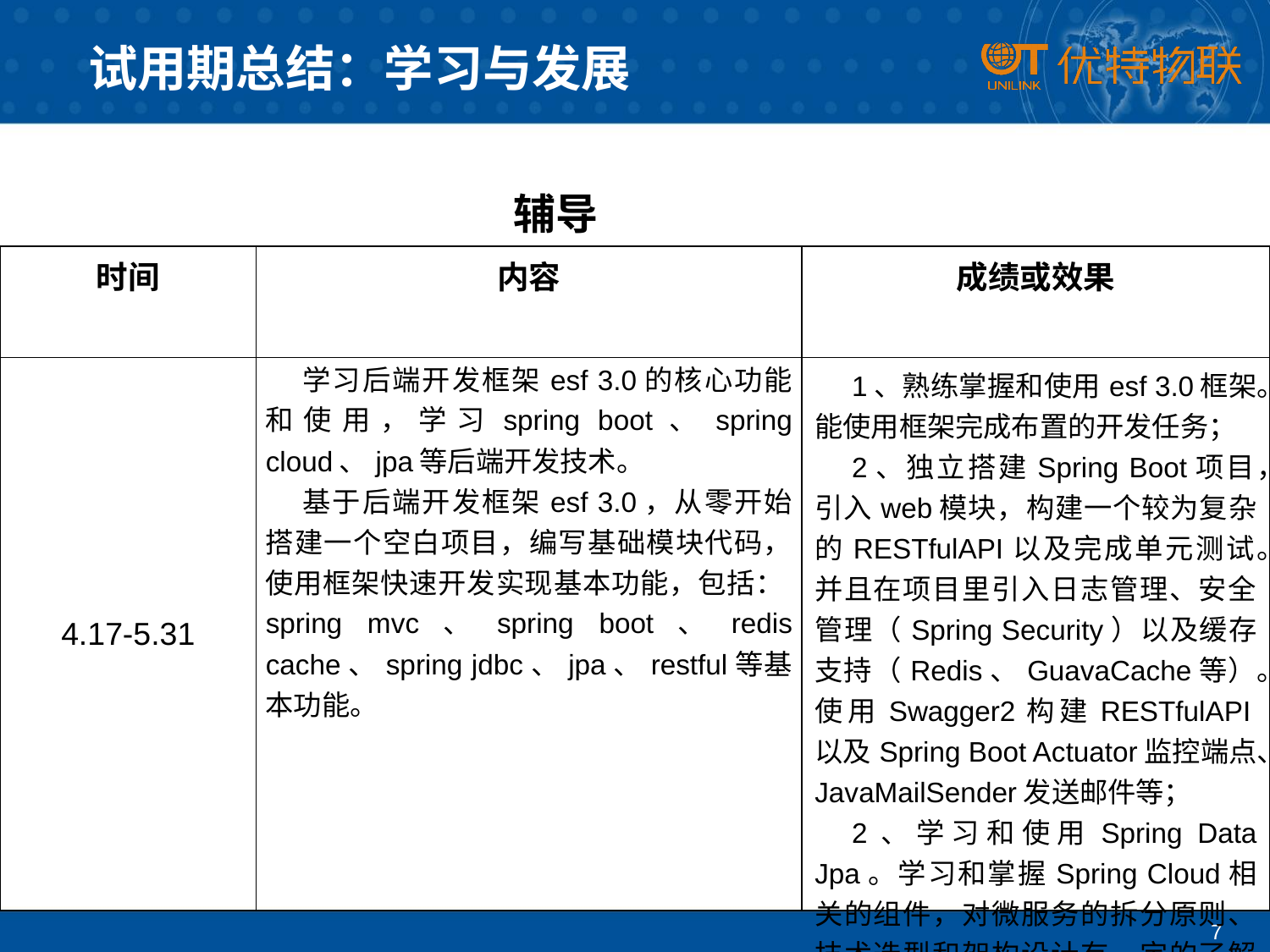

# 试用期总结：学习与发展
辅导
| 时间 | 内容 | 成绩或效果 |
| --- | --- | --- |
| 4.17-5.31 | 学习后端开发框架esf 3.0的核心功能和使用，学习spring boot、spring cloud、jpa等后端开发技术。 基于后端开发框架esf 3.0，从零开始搭建一个空白项目，编写基础模块代码，使用框架快速开发实现基本功能，包括：spring mvc、spring boot、redis cache、spring jdbc、jpa、restful等基本功能。 | 1、熟练掌握和使用esf 3.0框架。能使用框架完成布置的开发任务； 2、独立搭建Spring Boot项目，引入web模块，构建一个较为复杂的RESTfulAPI以及完成单元测试。并且在项目里引入日志管理、安全管理（Spring Security）以及缓存支持（Redis、GuavaCache等）。使用Swagger2构建RESTfulAPI以及Spring Boot Actuator监控端点、JavaMailSender发送邮件等； 2、学习和使用Spring Data Jpa。学习和掌握Spring Cloud相关的组件，对微服务的拆分原则、技术选型和架构设计有一定的了解和使用。 |
7